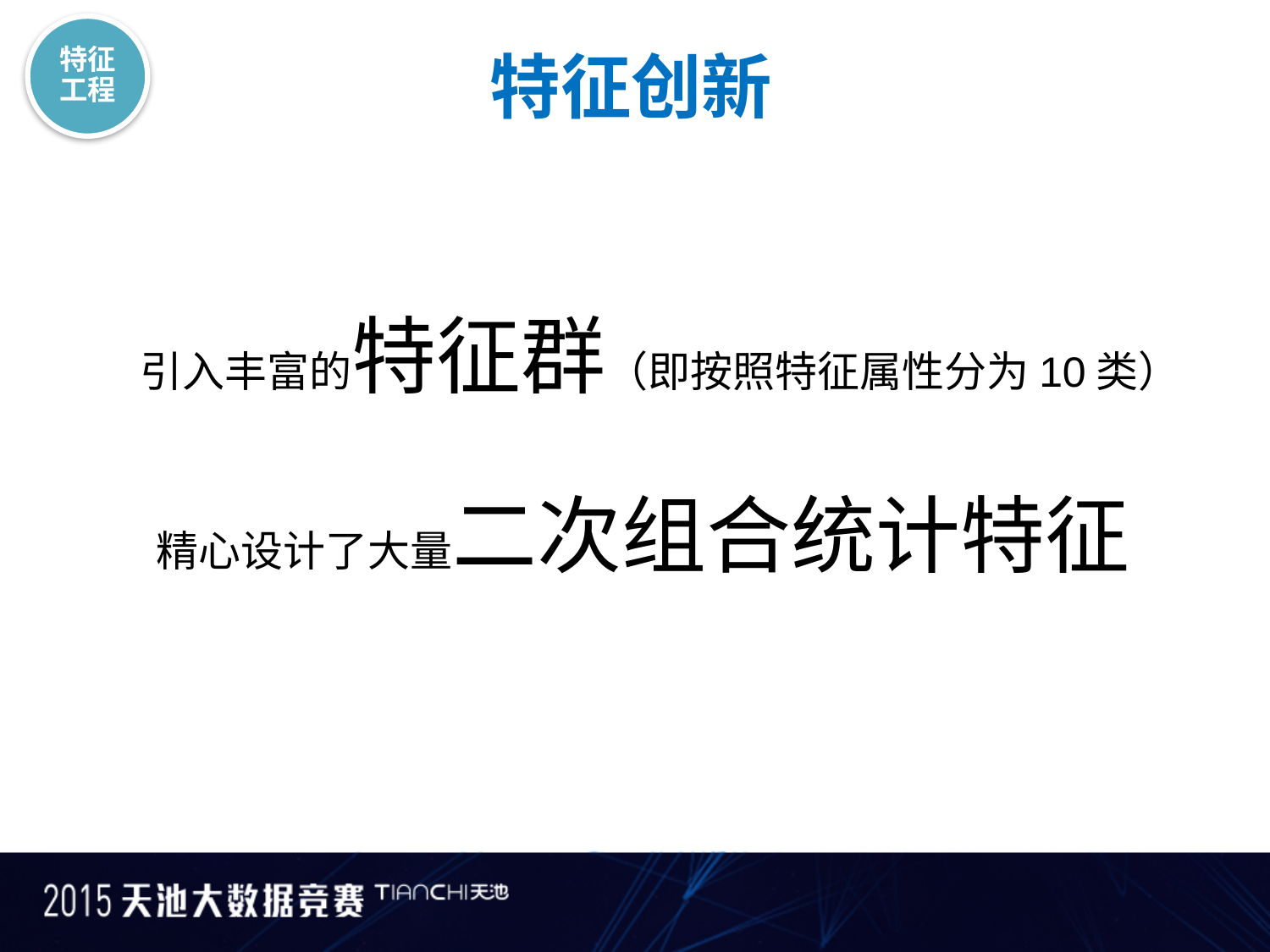

特征工程
特征创新
引入丰富的特征群（即按照特征属性分为10类）
精心设计了大量二次组合统计特征